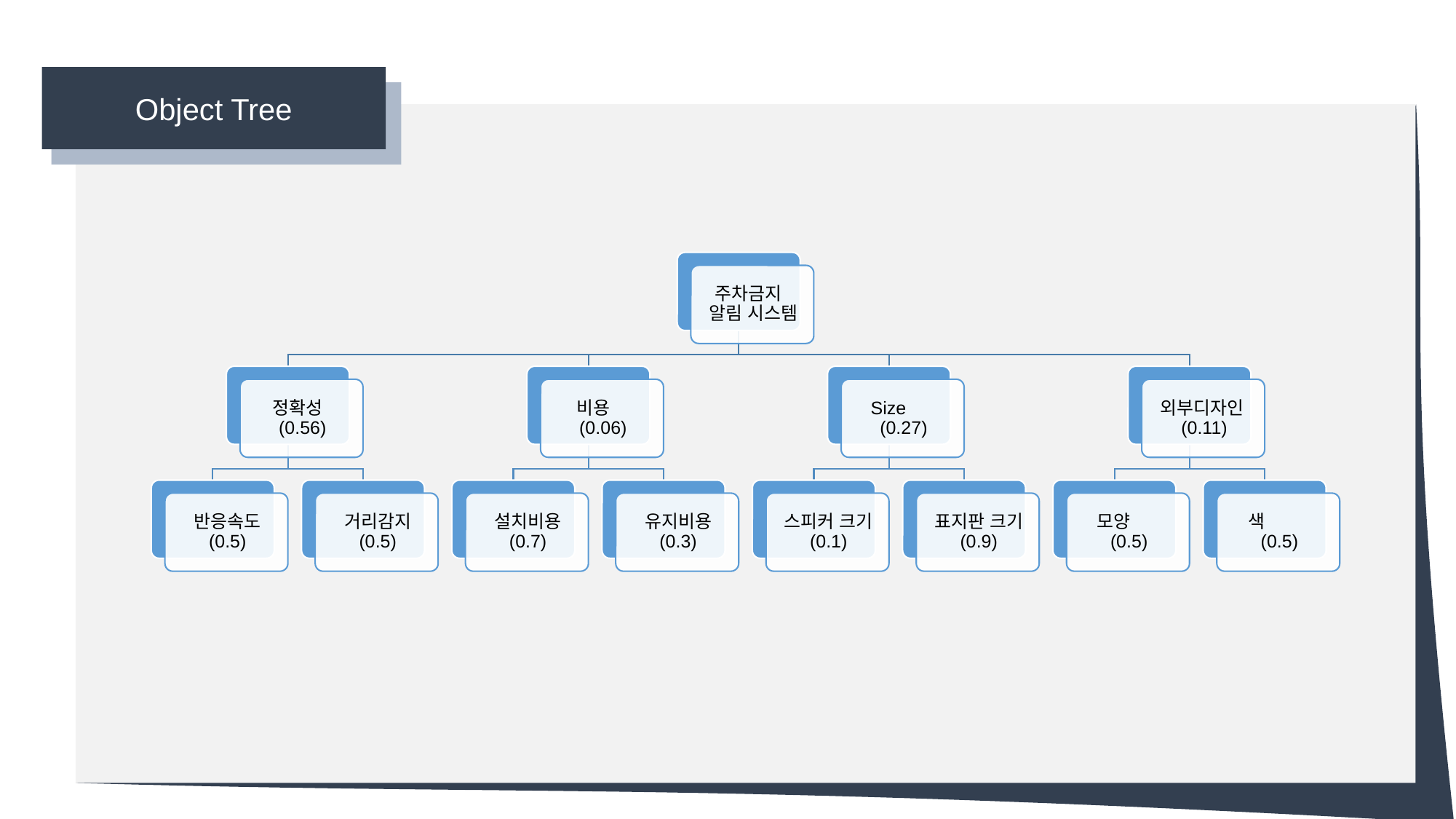

주차금지   알림 시스템
정확성   (0.56)
반응속도 (0.5)
거리감지 (0.5)
비용     (0.06)
설치비용 (0.7)
유지비용 (0.3)
Size       (0.27)
스피커 크기 (0.1)
표지판 크기 (0.9)
외부디자인(0.11)
모양       (0.5)
색          (0.5)
Object Tree